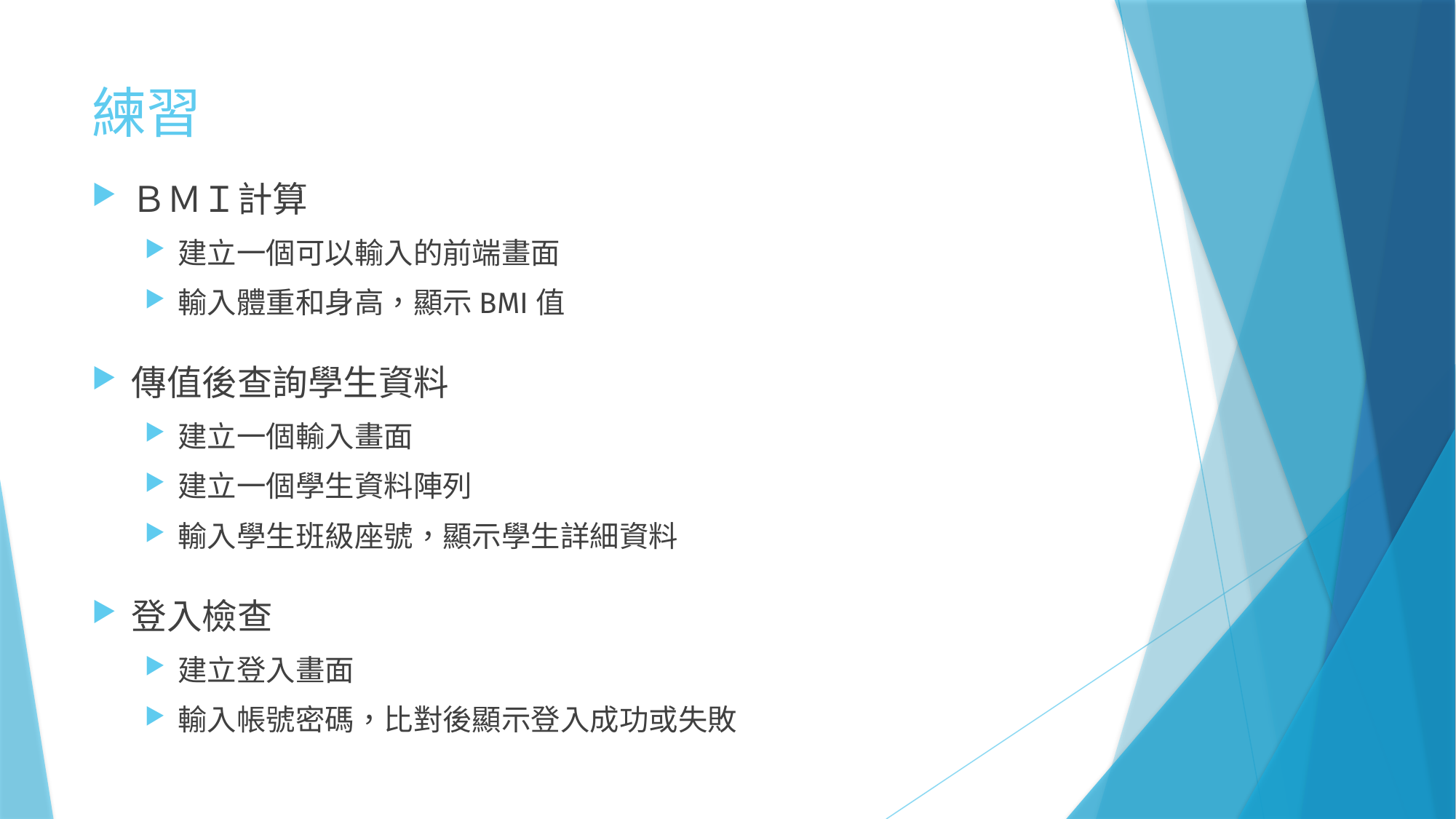

# 練習
ＢＭＩ計算
建立一個可以輸入的前端畫面
輸入體重和身高，顯示BMI值
傳值後查詢學生資料
建立一個輸入畫面
建立一個學生資料陣列
輸入學生班級座號，顯示學生詳細資料
登入檢查
建立登入畫面
輸入帳號密碼，比對後顯示登入成功或失敗